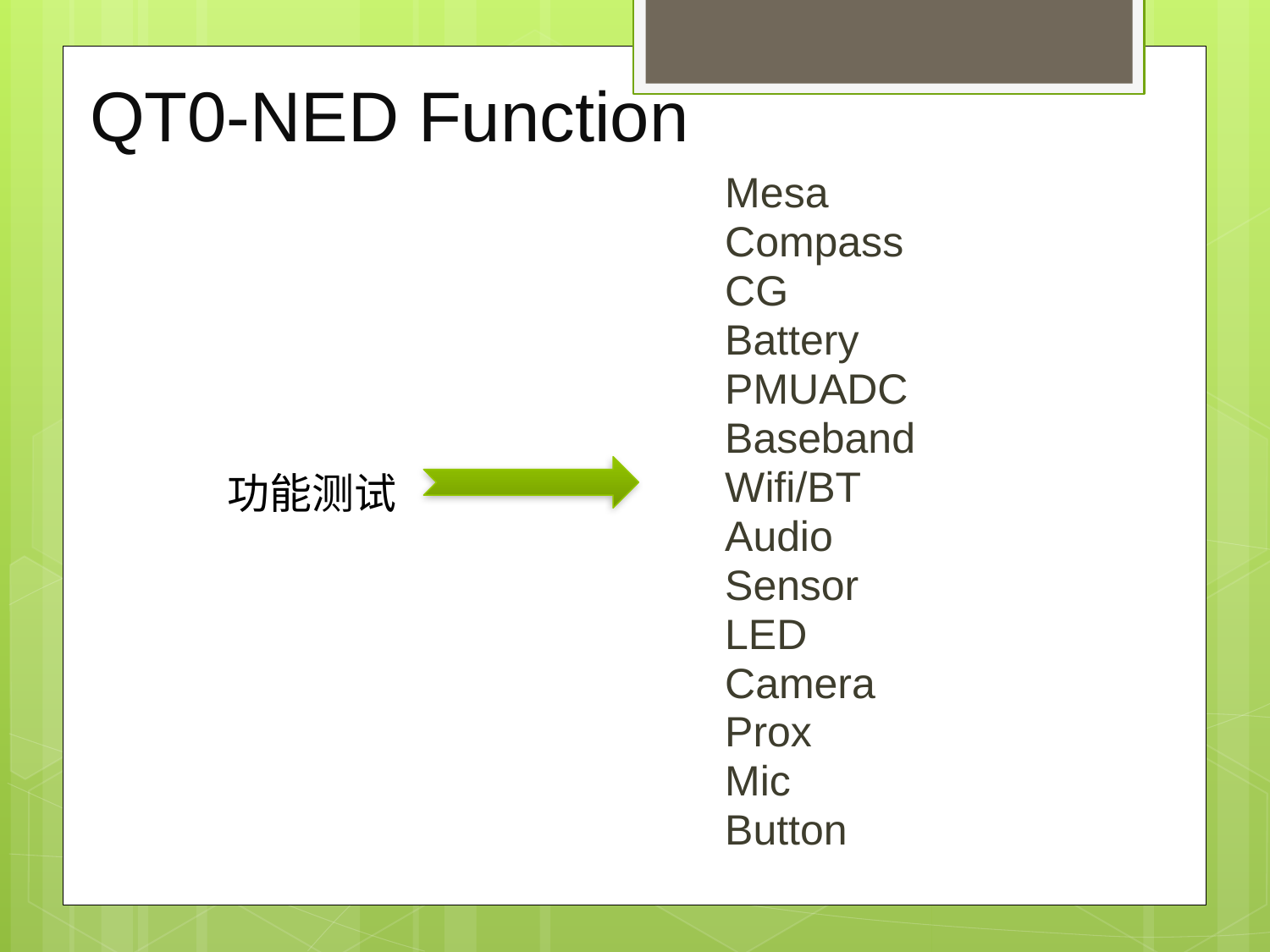

QT0-NED Function
Mesa
Compass
CG
Battery
PMUADC
Baseband
Wifi/BT
Audio
Sensor
LED
Camera
Prox
Mic
Button

功能测试